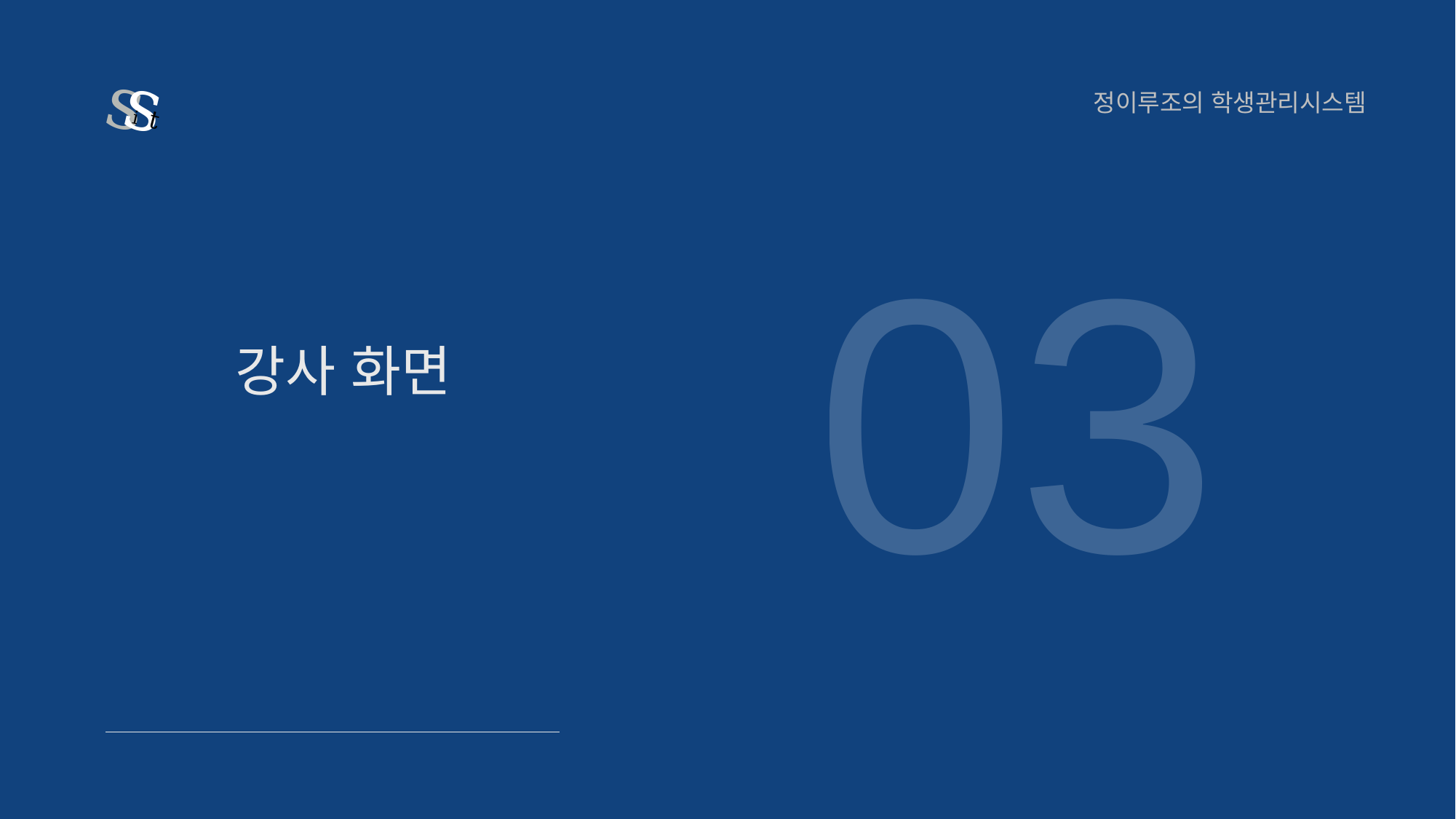

s
s
i
t
정이루조의 학생관리시스템
03
# 강사 화면